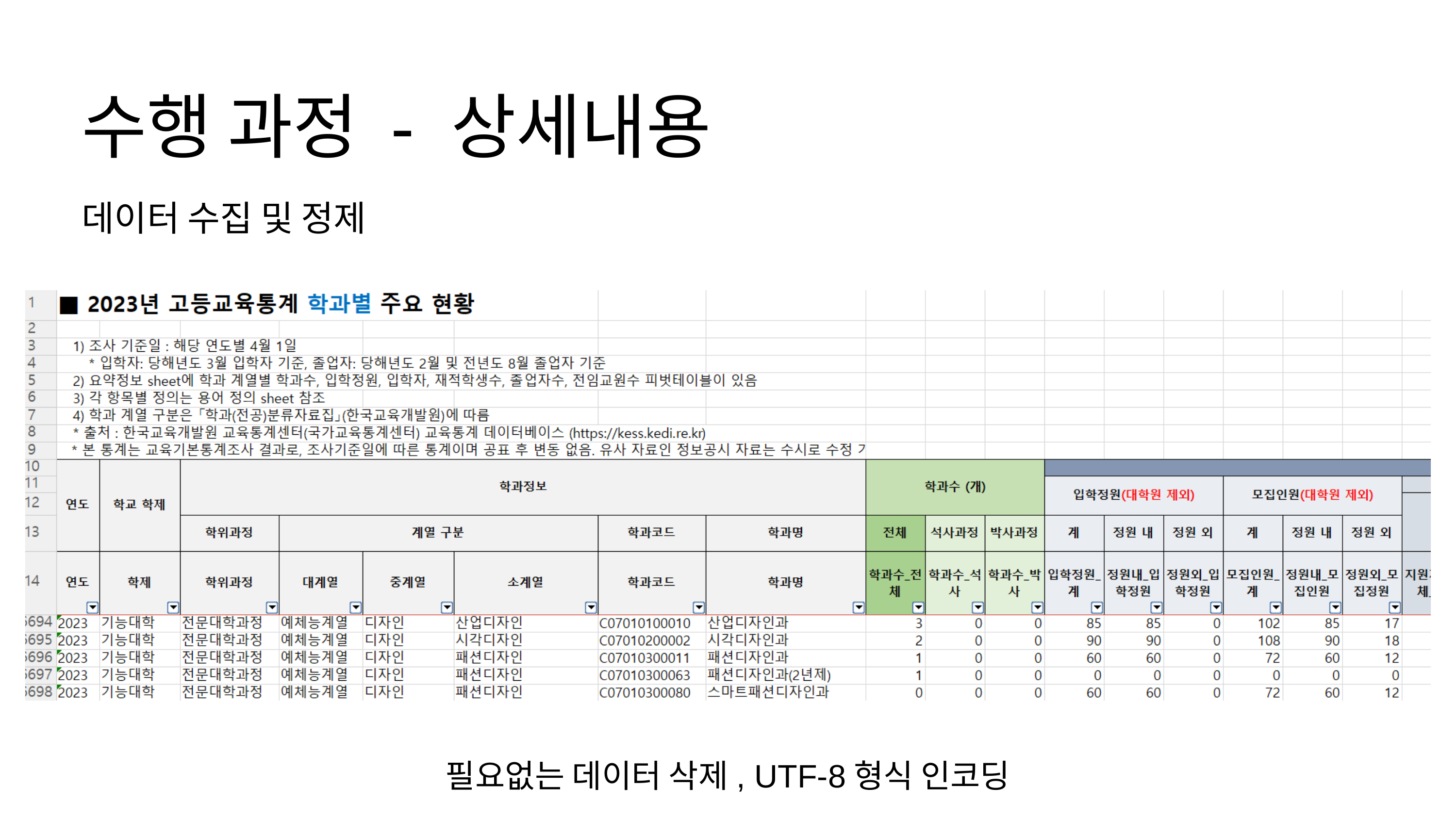

수행 과정 - 상세내용
데이터 수집 및 정제

필요없는 데이터 삭제, UTF-8형식 인코딩